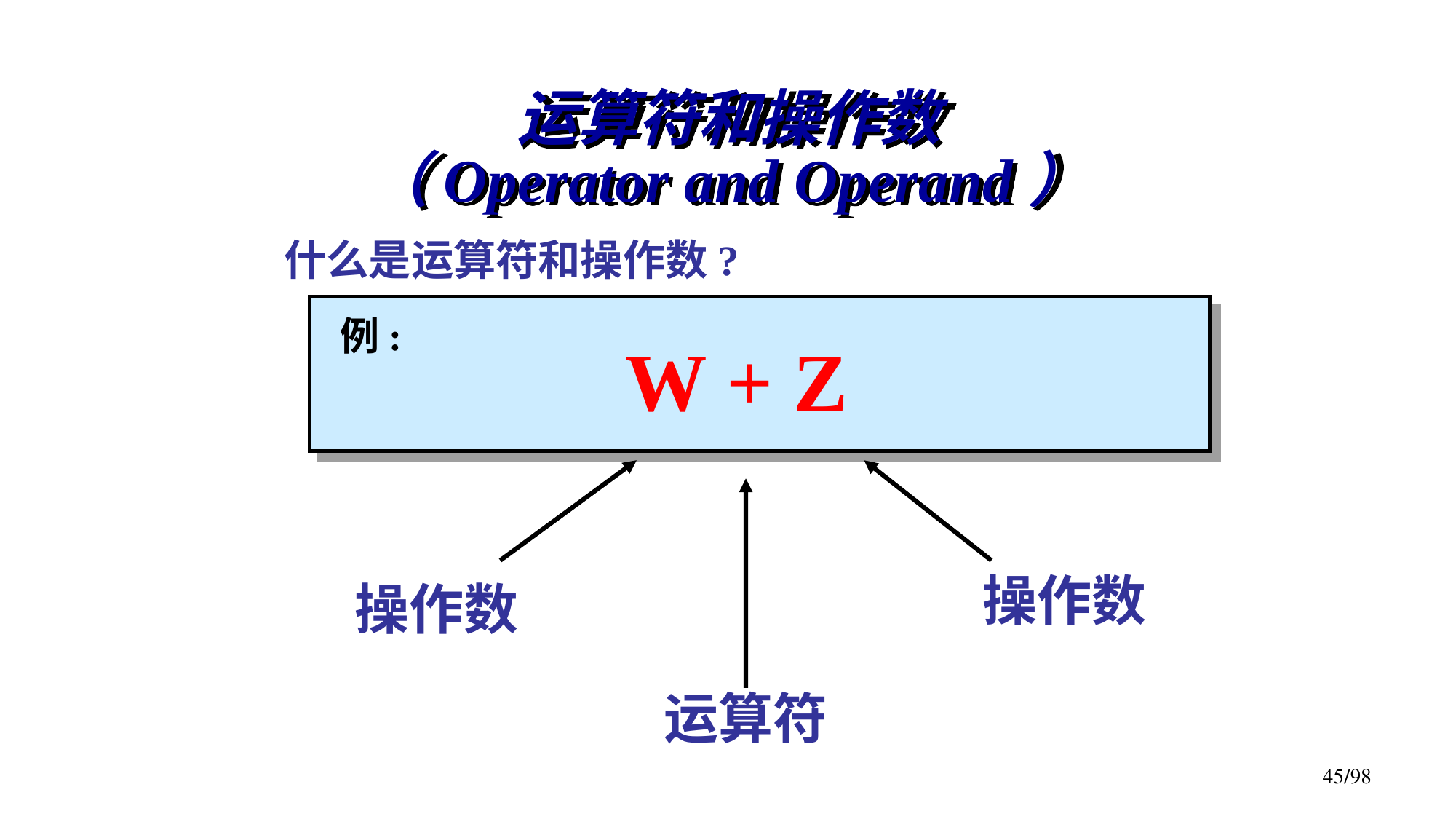

# 运算符和操作数 （Operator and Operand）
什么是运算符和操作数?
例:

W + Z

操作数

操作数

运算符